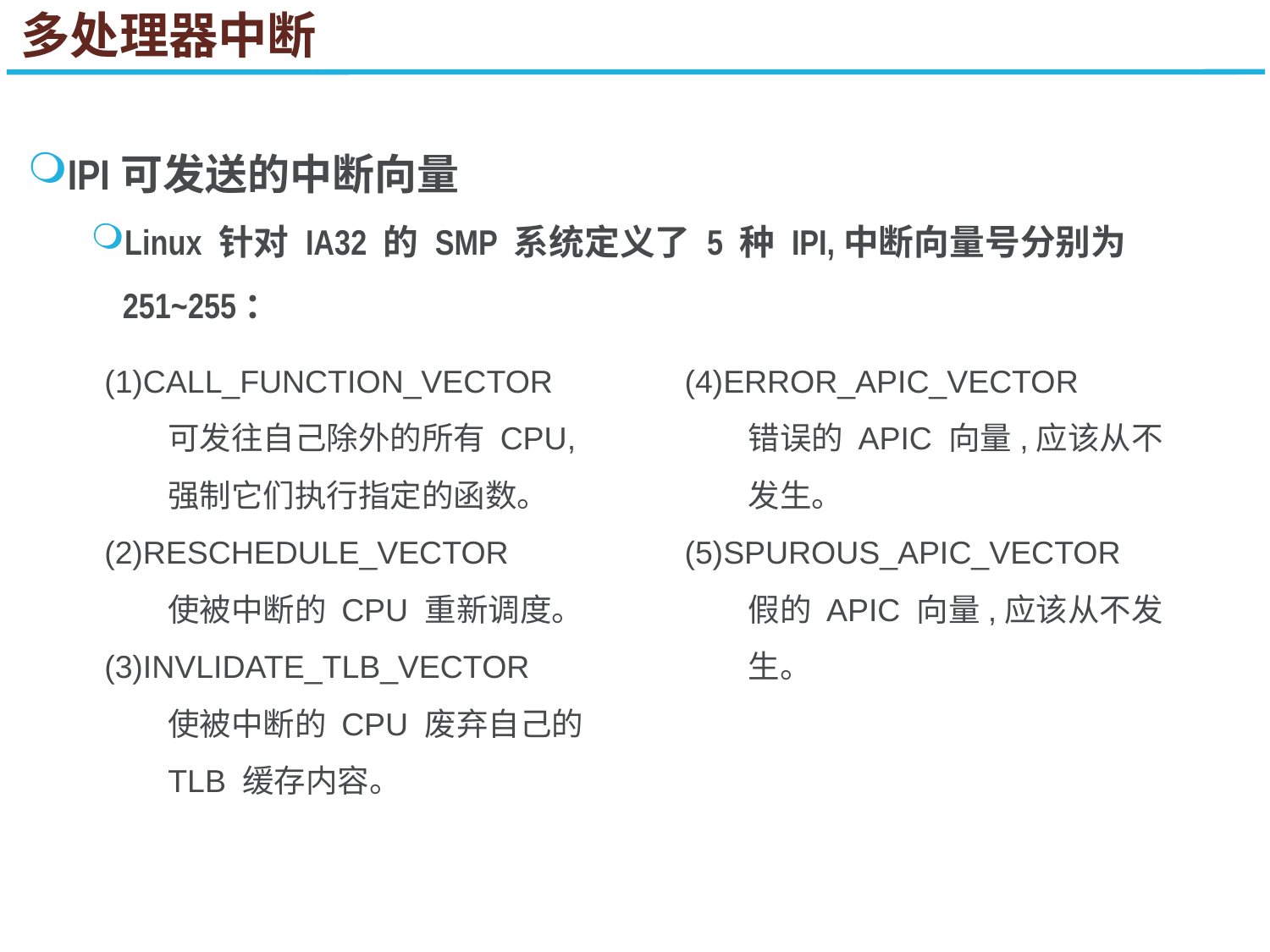

多处理器中断
IPI可发送的中断向量
Linux 针对 IA32 的 SMP 系统定义了 5 种 IPI,中断向量号分别为 251~255：

(1)CALL_FUNCTION_VECTOR
可发往自己除外的所有 CPU,强制它们执行指定的函数。
(2)RESCHEDULE_VECTOR
使被中断的 CPU 重新调度。
(3)INVLIDATE_TLB_VECTOR
使被中断的 CPU 废弃自己的 TLB 缓存内容。
(4)ERROR_APIC_VECTOR
错误的 APIC 向量,应该从不发生。
(5)SPUROUS_APIC_VECTOR
假的 APIC 向量,应该从不发生。